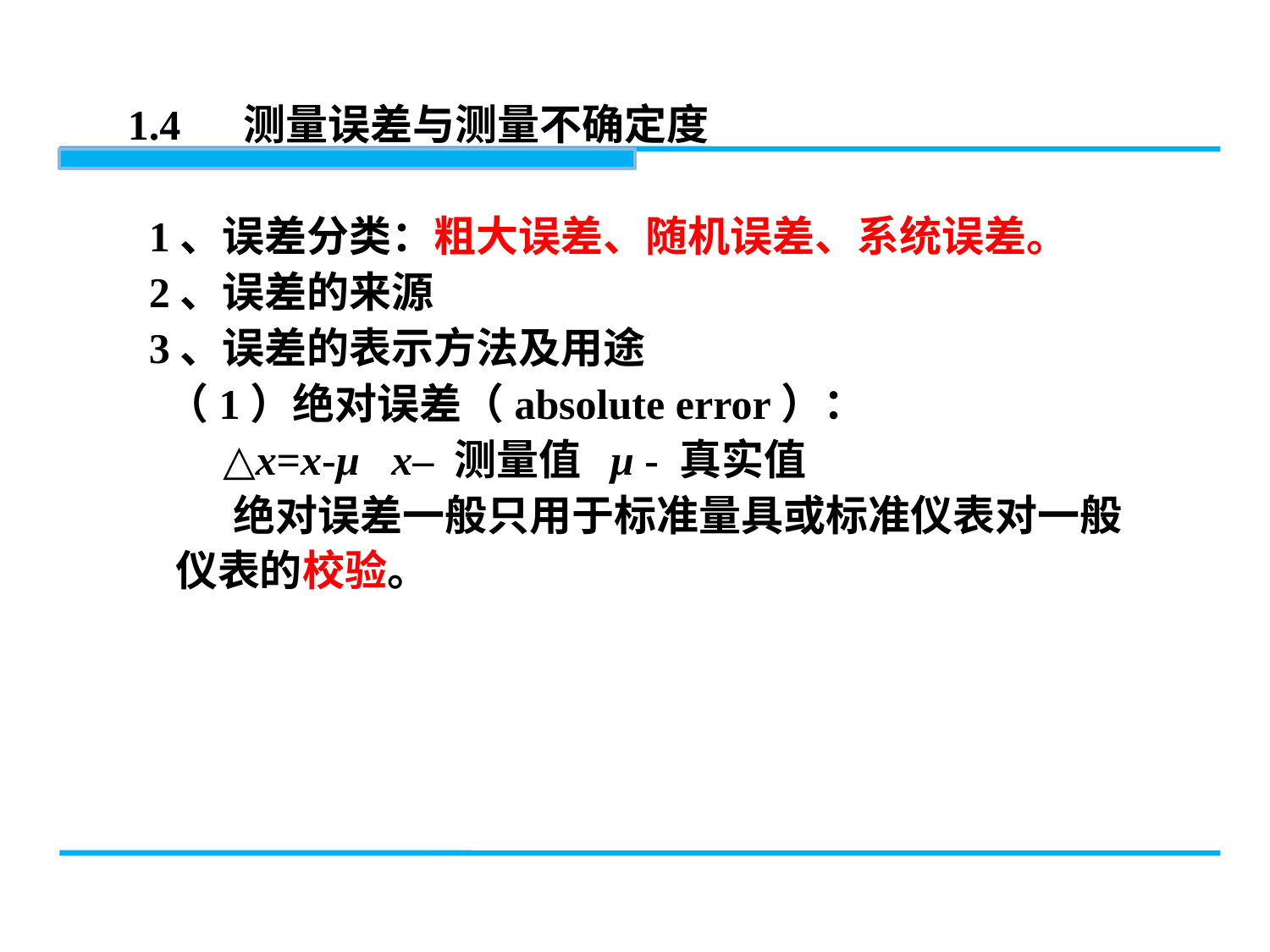

1.4     测量误差与测量不确定度

  1、误差分类：粗大误差、随机误差、系统误差。
  2、误差的来源
  3、误差的表示方法及用途
   （1）绝对误差（absolute error）：
         △x=x-μ   x– 测量值  μ - 真实值
          绝对误差一般只用于标准量具或标准仪表对一般仪表的校验。